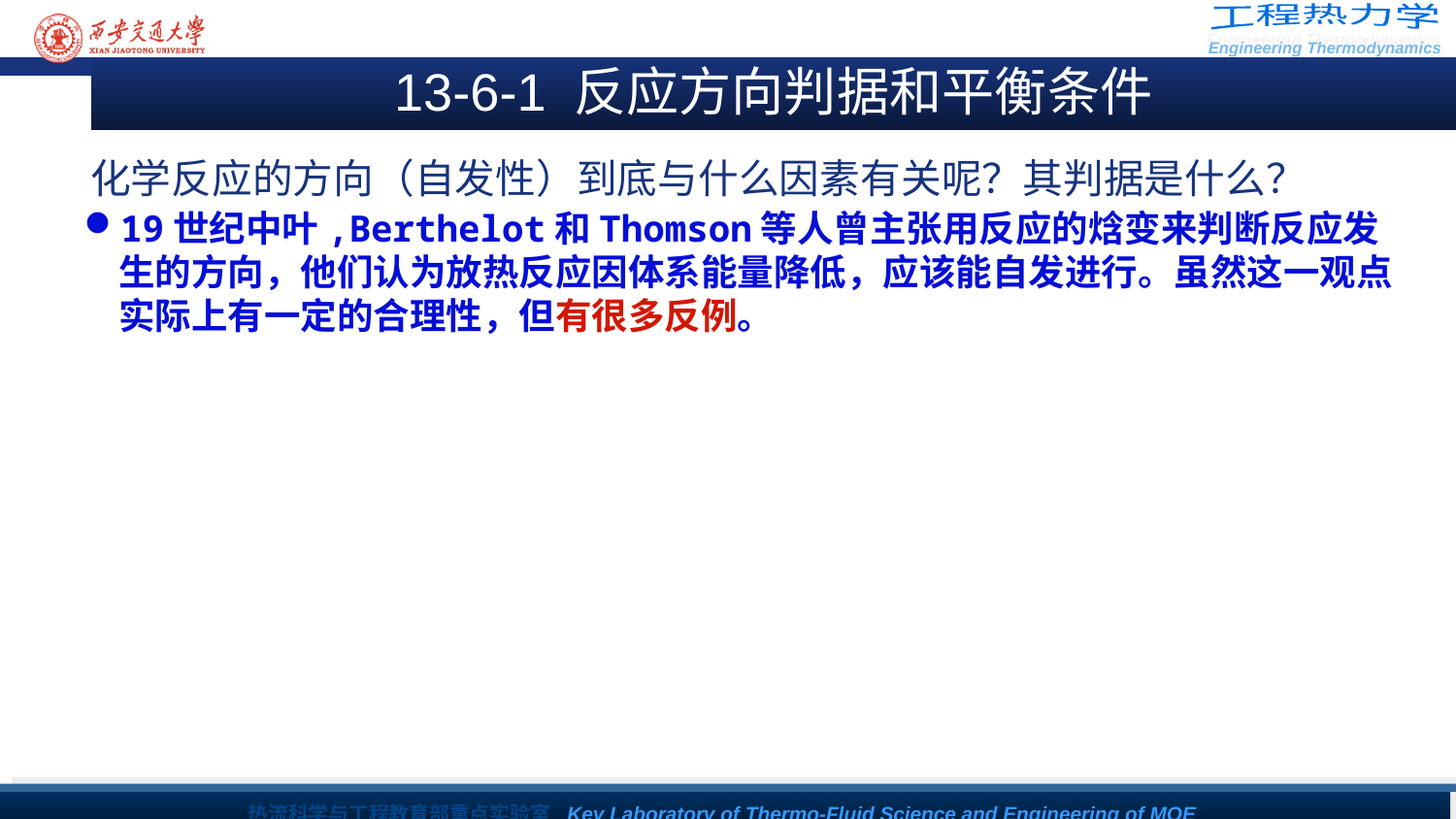

13-6-1 反应方向判据和平衡条件
# 化学反应的方向（自发性）到底与什么因素有关呢？其判据是什么？
19世纪中叶,Berthelot和Thomson等人曾主张用反应的焓变来判断反应发生的方向，他们认为放热反应因体系能量降低，应该能自发进行。虽然这一观点实际上有一定的合理性，但有很多反例。